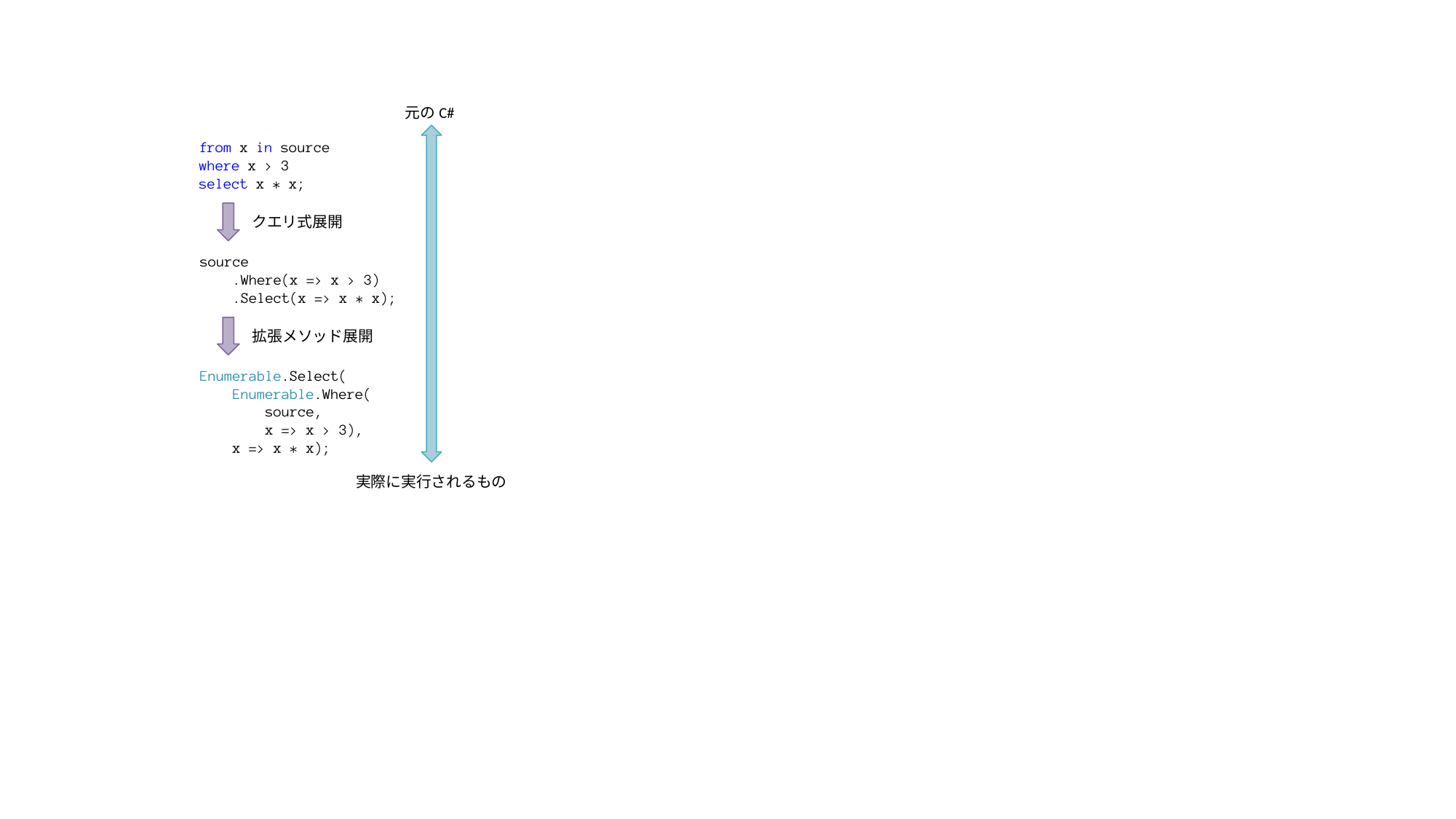

元のC#

from x in source
where x > 3
select x * x;

クエリ式展開
source
    .Where(x => x > 3)
    .Select(x => x * x);

拡張メソッド展開
Enumerable.Select(
    Enumerable.Where(
        source,
        x => x > 3),
    x => x * x);
実際に実行されるもの